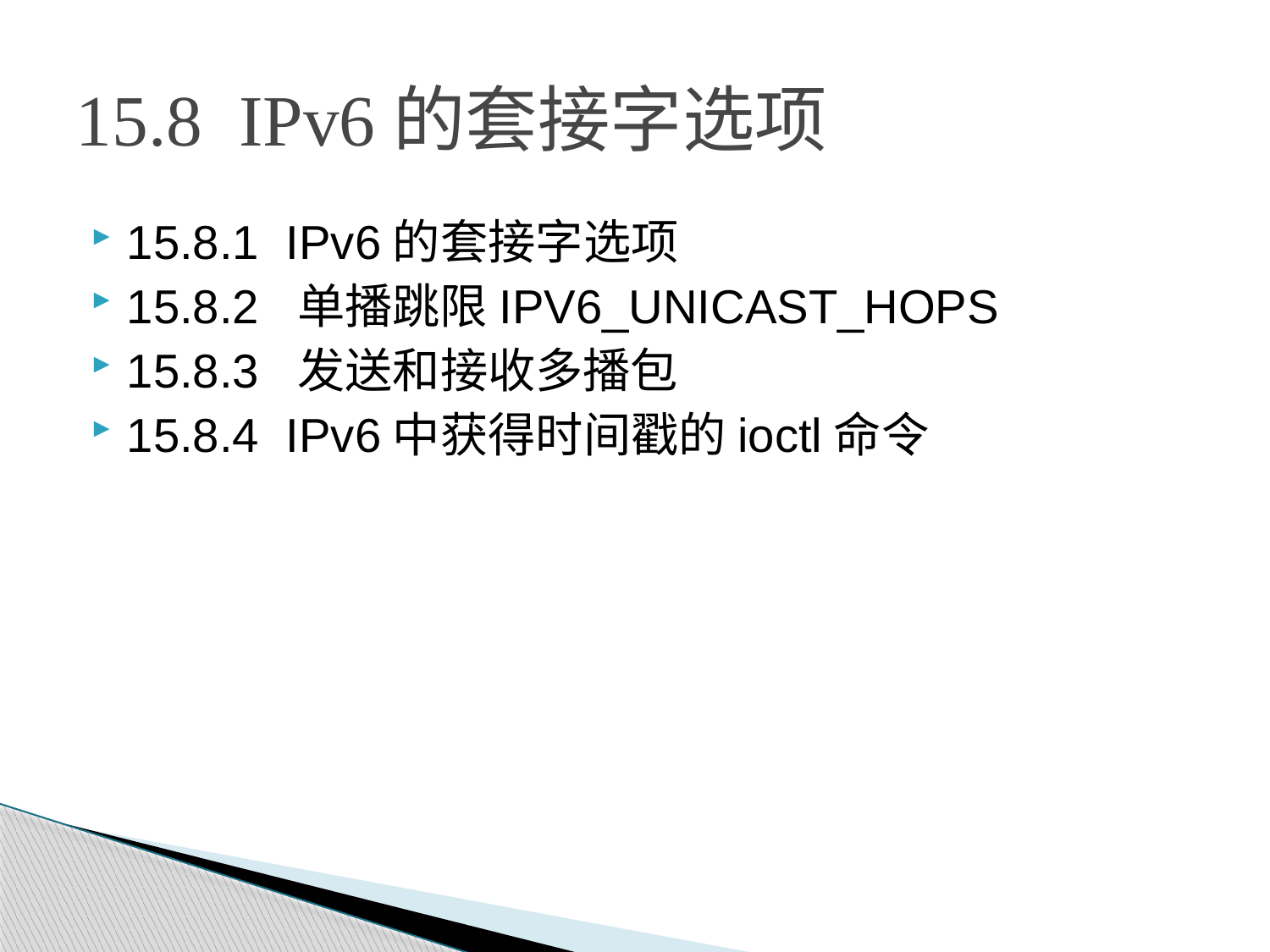

# 15.8  IPv6的套接字选项
15.8.1  IPv6的套接字选项
15.8.2  单播跳限IPV6_UNICAST_HOPS
15.8.3  发送和接收多播包
15.8.4  IPv6中获得时间戳的ioctl命令